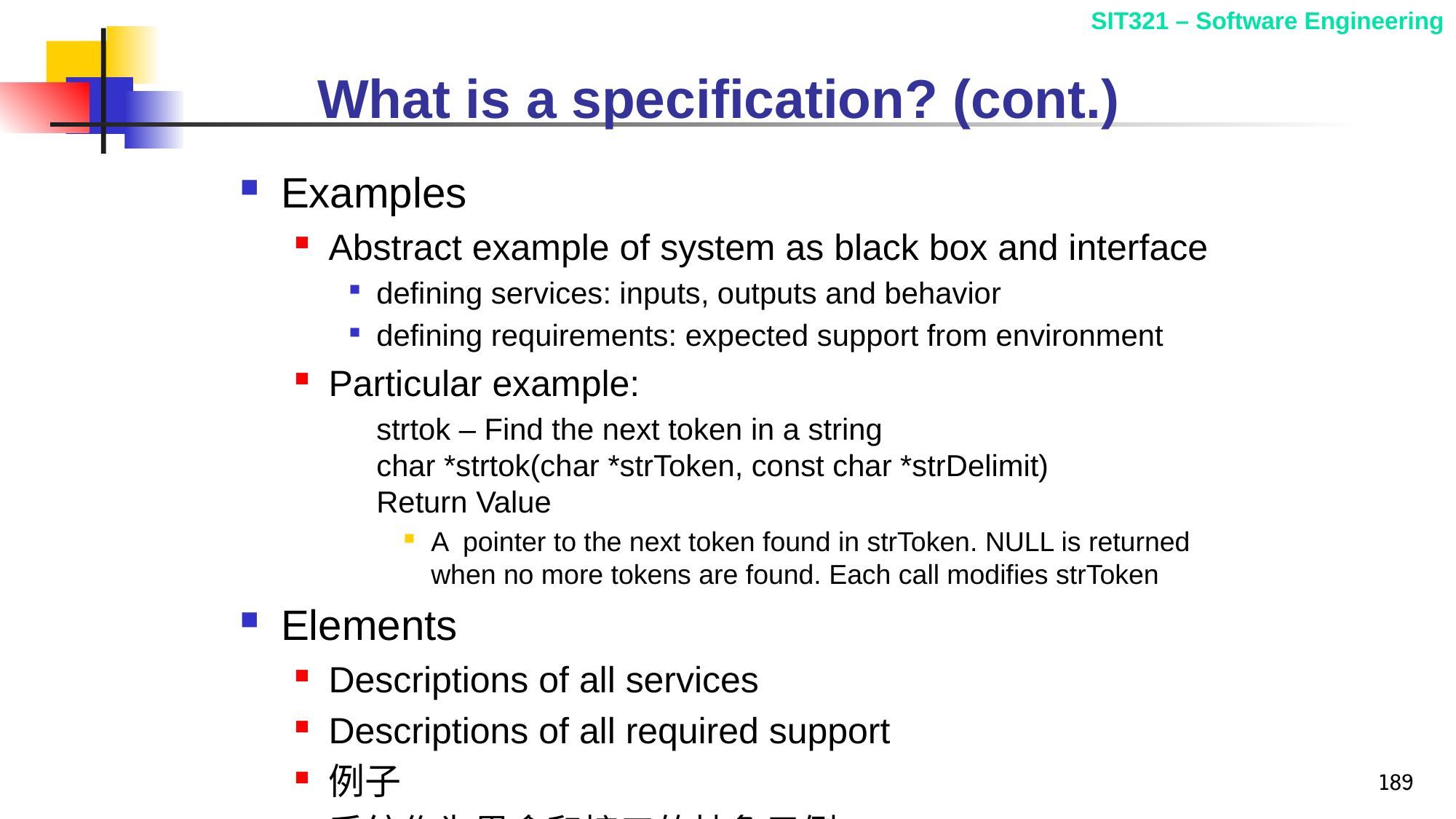

# What is a specification? (cont.)
Examples
Abstract example of system as black box and interface
defining services: inputs, outputs and behavior
defining requirements: expected support from environment
Particular example:
	strtok – Find the next token in a string
char *strtok(char *strToken, const char *strDelimit)
Return Value
A  pointer to the next token found in strToken. NULL is returned when no more tokens are found. Each call modifies strToken
Elements
Descriptions of all services
Descriptions of all required support
例子
系统作为黑盒和接口的抽象示例
定义服务：输入、输出和行为
定义需求：来自环境的预期支持
特别示例：
	strtok = 在字符串中查找下一个令牌
字符 _ strtok （字符 _ strtoken， 康斯特字符 _ strelimit）
返回值
指向在 strToken 中发现的下一个令牌的指针。当找不到更多令牌时，将返回 NULL。每个调用都修改 strToken
元素
所有服务的描述
所有必需支持的说明

189